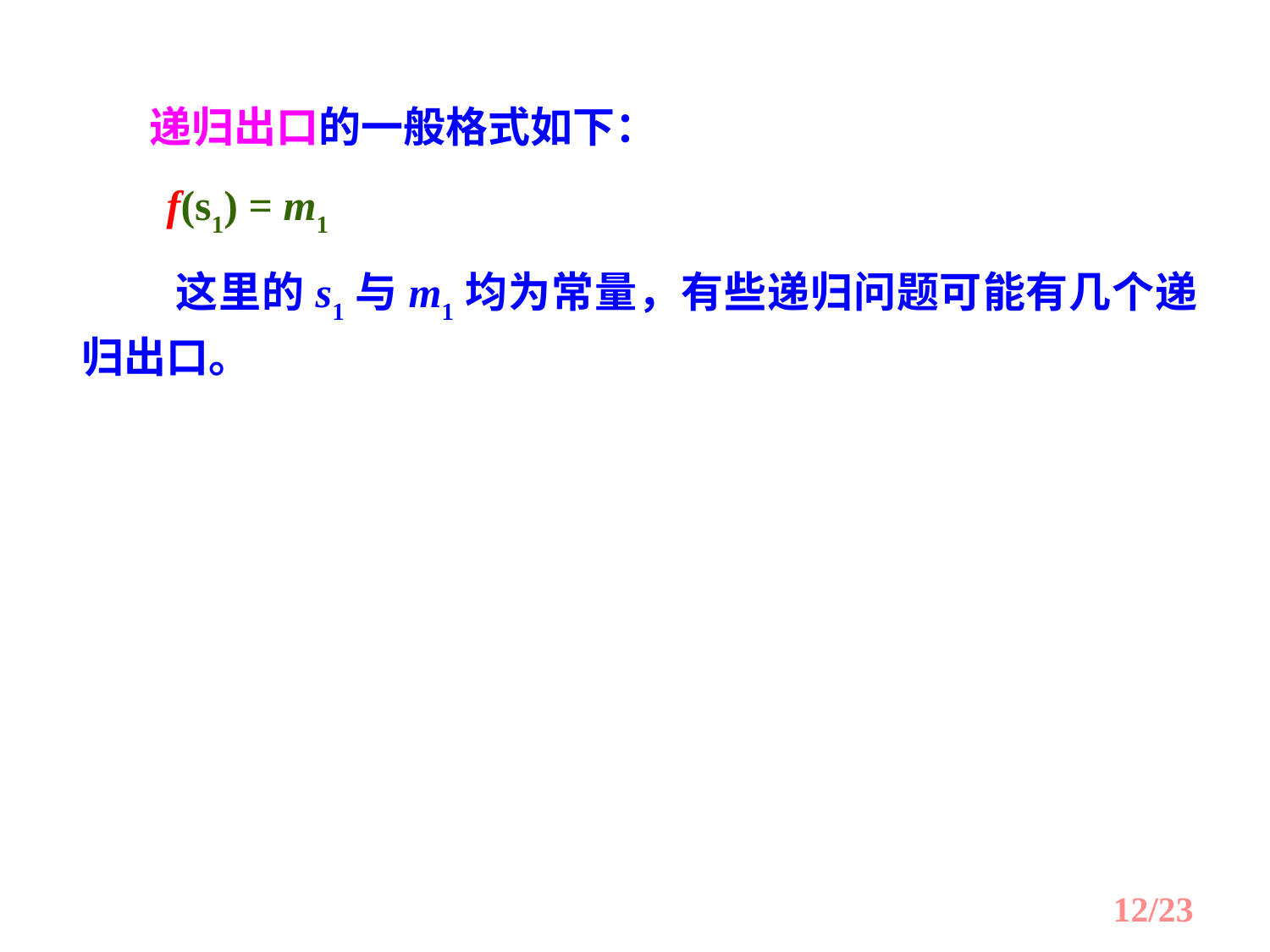

递归出口的一般格式如下：
        f(s1) = m1
        这里的s1与m1均为常量，有些递归问题可能有几个递归出口。
12